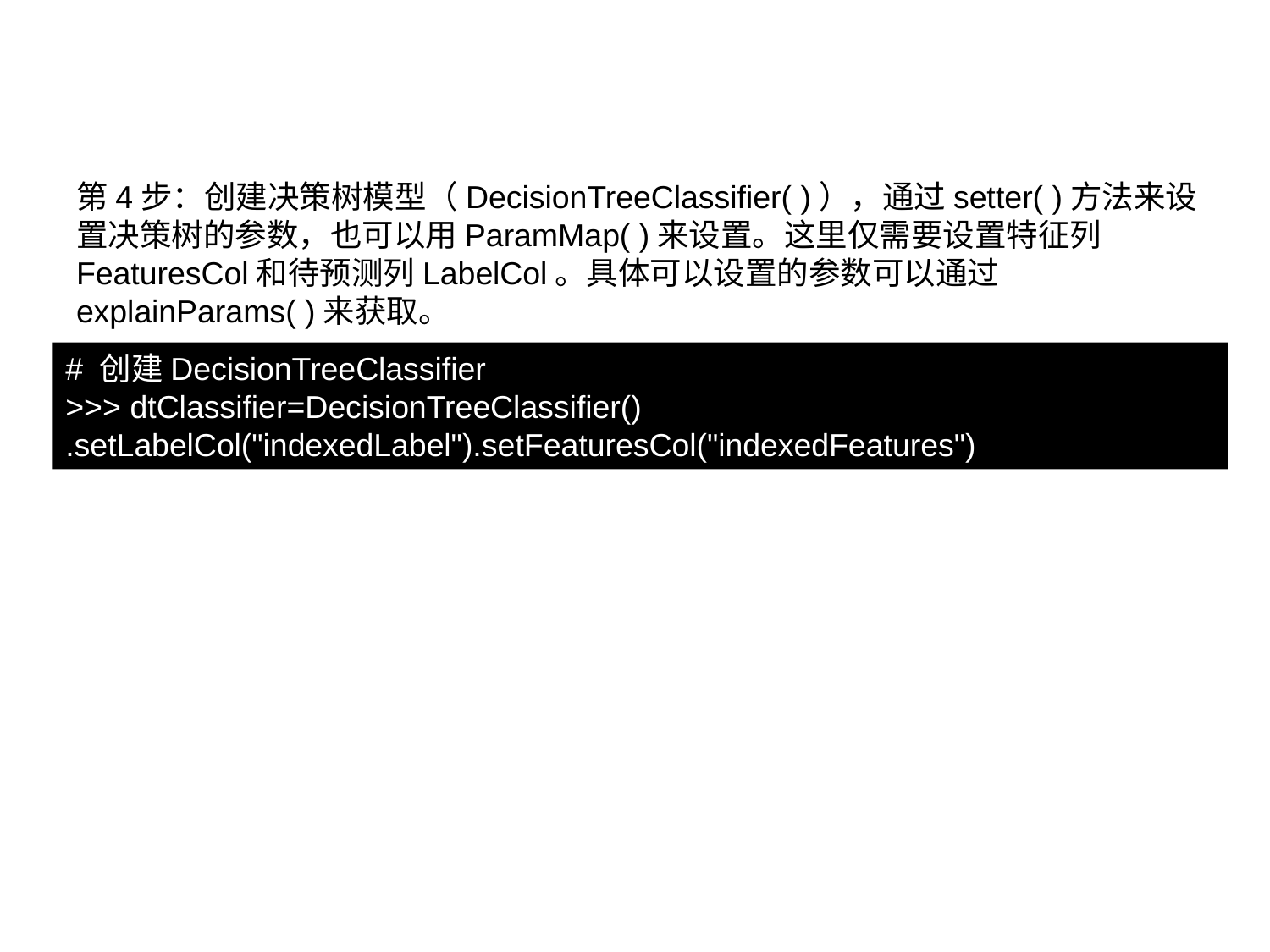

9.7.2 决策树分类算法
第4步：创建决策树模型（DecisionTreeClassifier( )），通过setter( )方法来设置决策树的参数，也可以用ParamMap( )来设置。这里仅需要设置特征列FeaturesCol和待预测列LabelCol。具体可以设置的参数可以通过explainParams( )来获取。
# 创建DecisionTreeClassifier
>>> dtClassifier=DecisionTreeClassifier()
.setLabelCol("indexedLabel").setFeaturesCol("indexedFeatures")